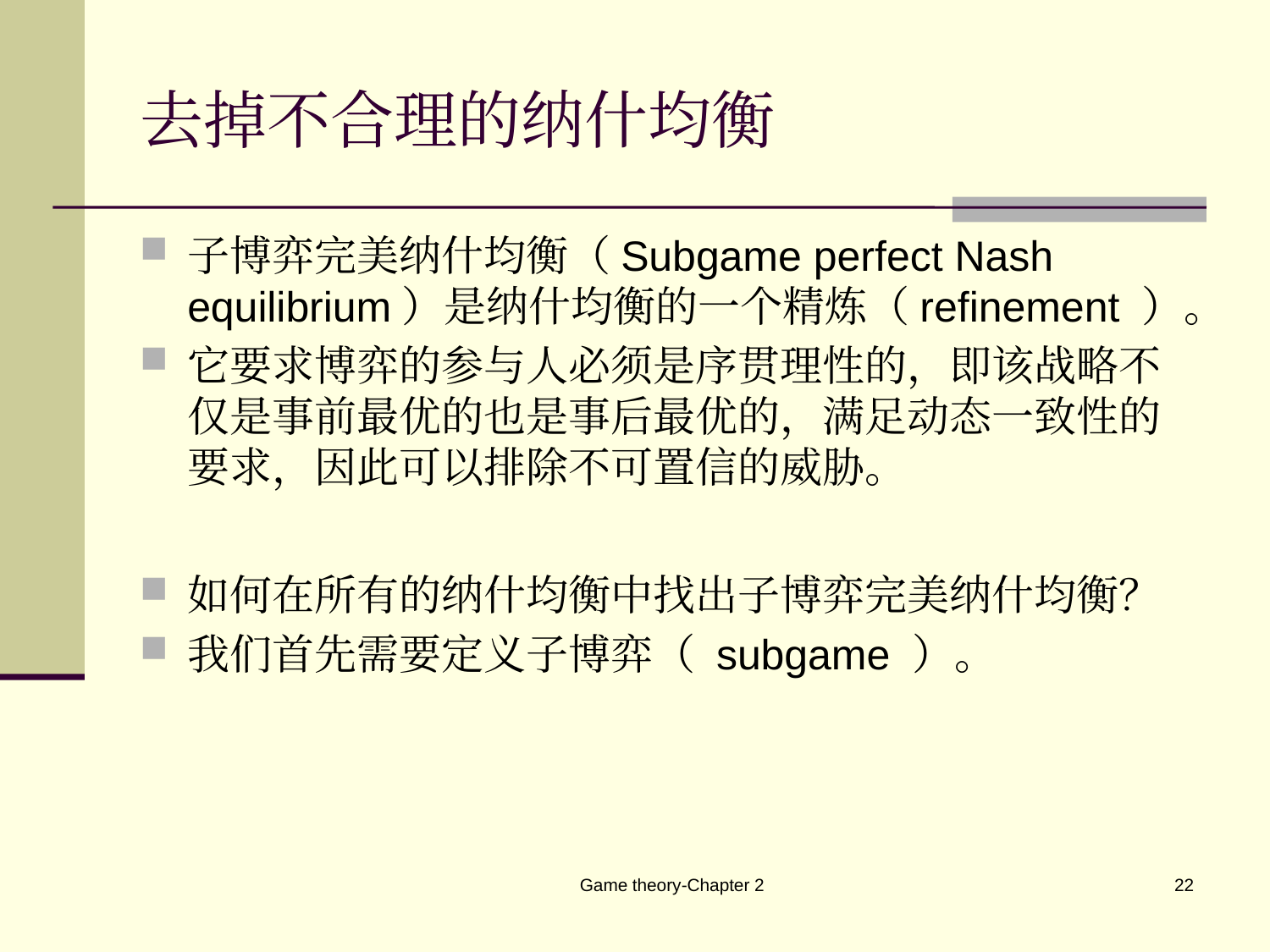

# 去掉不合理的纳什均衡
子博弈完美纳什均衡（Subgame perfect Nash equilibrium）是纳什均衡的一个精炼（refinement ）。
它要求博弈的参与人必须是序贯理性的，即该战略不仅是事前最优的也是事后最优的，满足动态一致性的要求，因此可以排除不可置信的威胁。

如何在所有的纳什均衡中找出子博弈完美纳什均衡？
我们首先需要定义子博弈（ subgame ）。
Game theory-Chapter 2
22